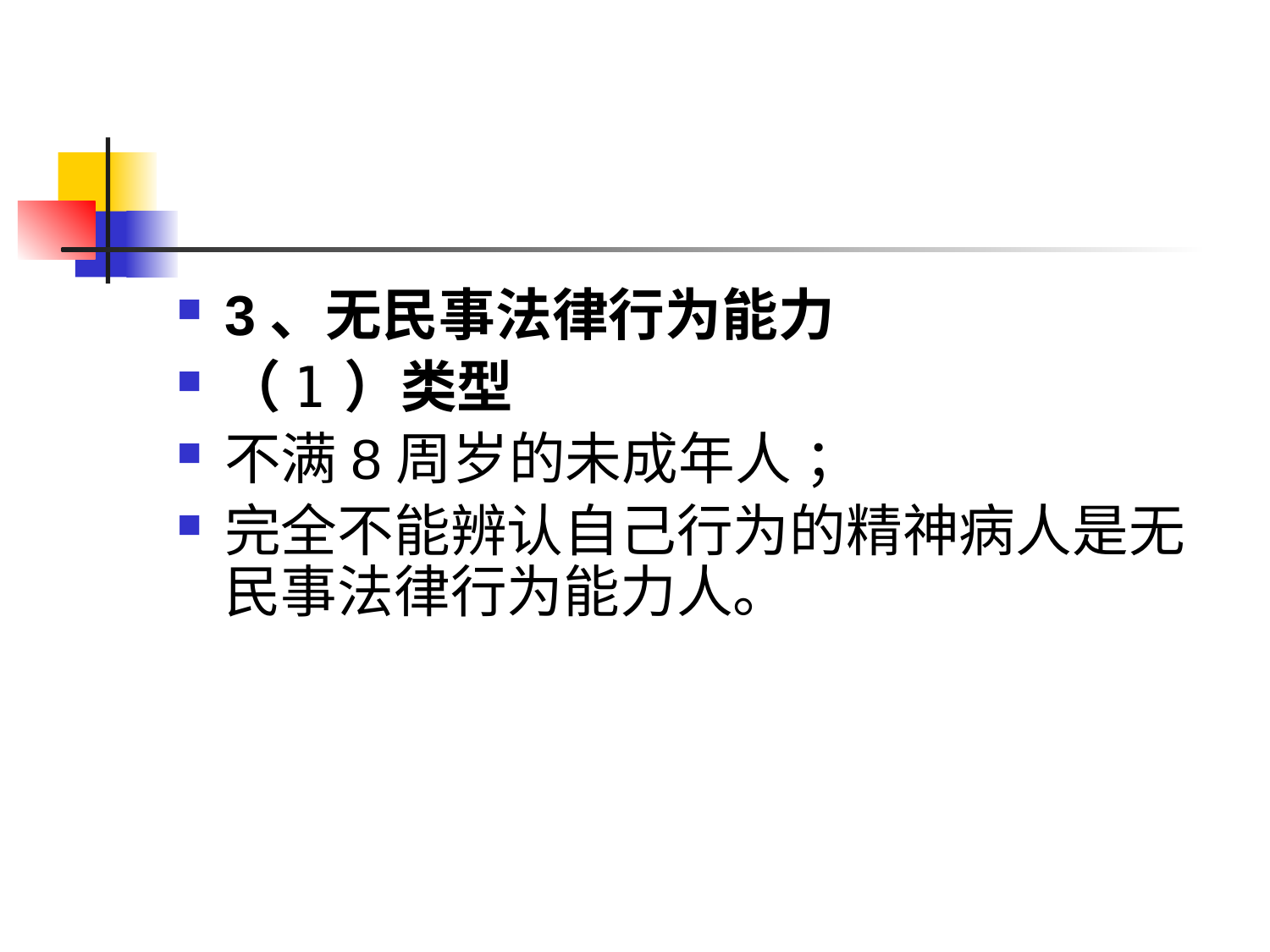

#
3、无民事法律行为能力
（1）类型
不满8周岁的未成年人 ；
完全不能辨认自己行为的精神病人是无民事法律行为能力人。